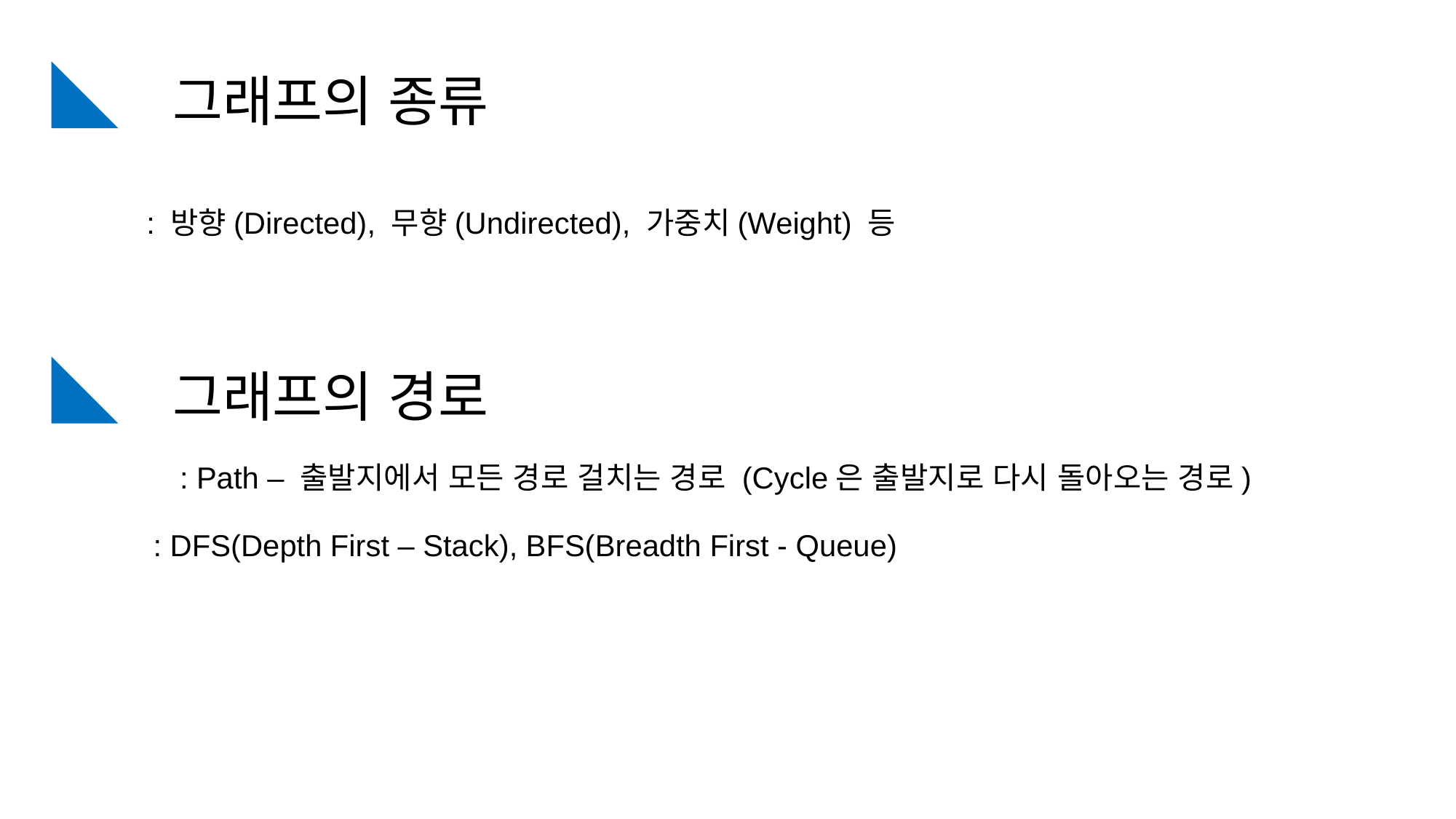

그래프의 종류
: 방향(Directed), 무향(Undirected), 가중치(Weight) 등

그래프의 경로
: Path – 출발지에서 모든 경로 걸치는 경로 (Cycle은 출발지로 다시 돌아오는 경로)
: DFS(Depth First – Stack), BFS(Breadth First - Queue)